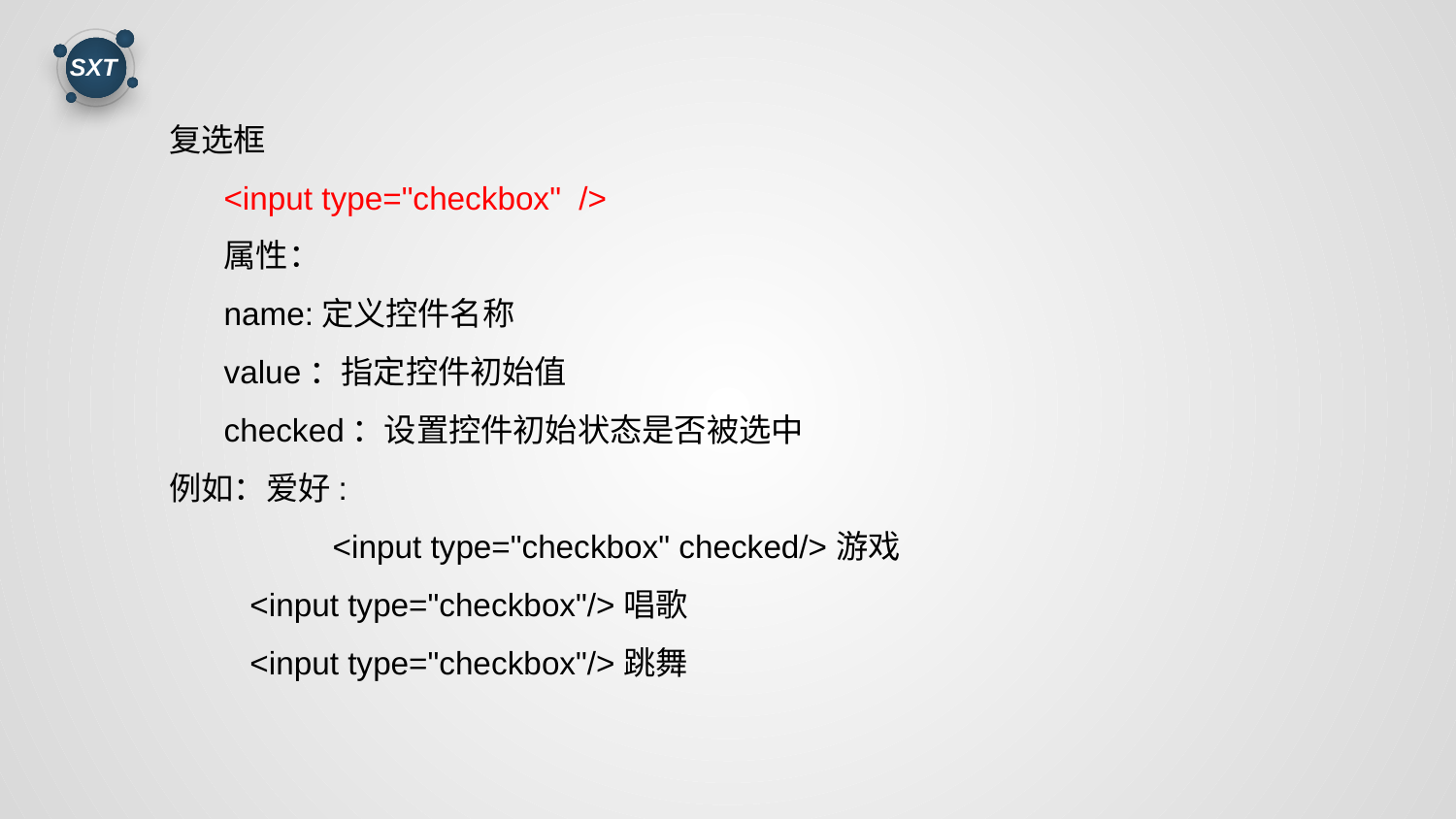

复选框
<input type="checkbox"  />
属性：
name:定义控件名称
value：指定控件初始值
checked：设置控件初始状态是否被选中
例如：爱好:
	  <input type="checkbox" checked/>游戏
         <input type="checkbox"/>唱歌
         <input type="checkbox"/>跳舞